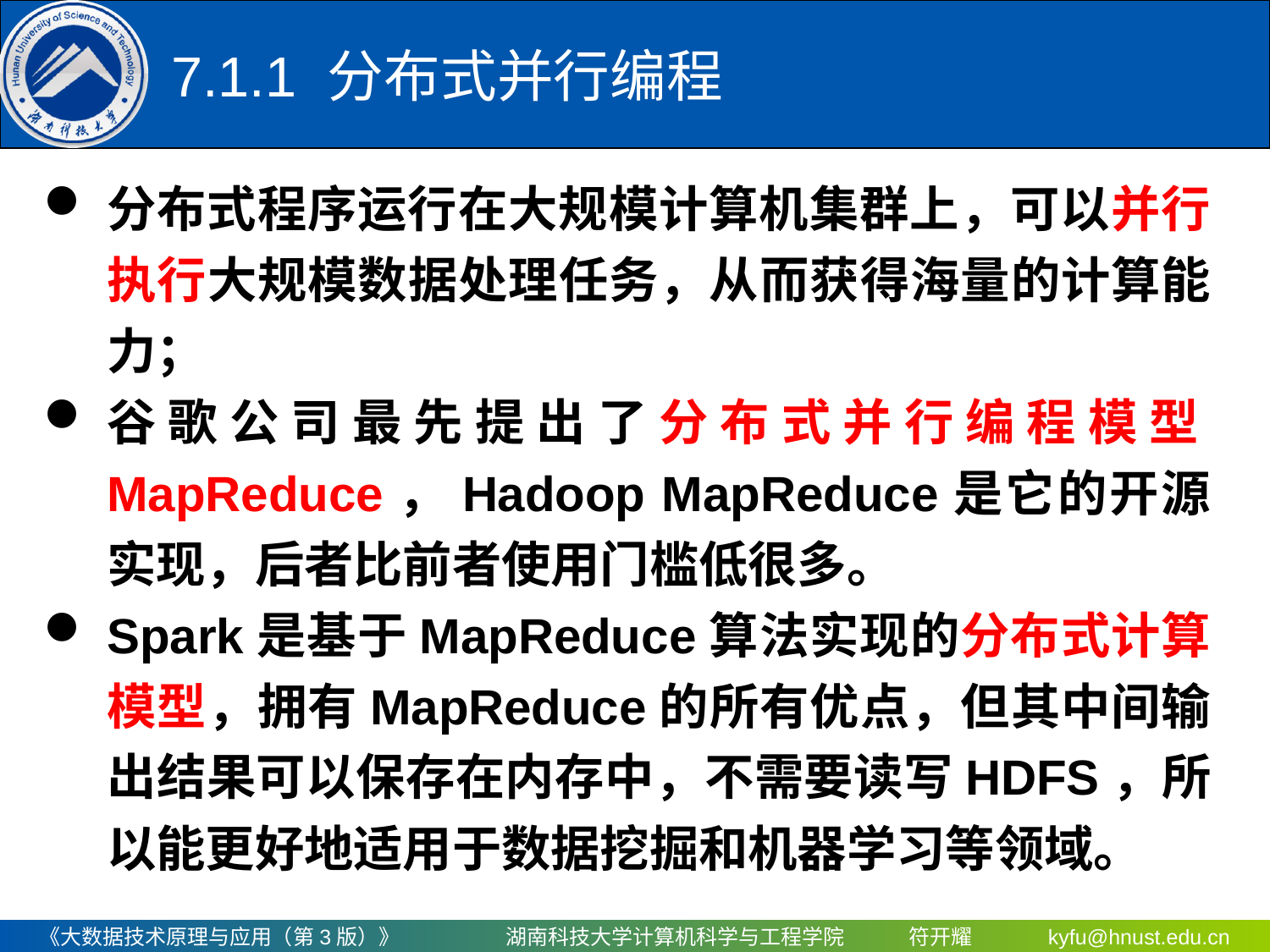

7.1.1	 分布式并行编程
分布式程序运行在大规模计算机集群上，可以并行执行大规模数据处理任务，从而获得海量的计算能力；
谷歌公司最先提出了分布式并行编程模型MapReduce，Hadoop MapReduce是它的开源实现，后者比前者使用门槛低很多。
Spark是基于MapReduce算法实现的分布式计算模型，拥有MapReduce的所有优点，但其中间输出结果可以保存在内存中，不需要读写HDFS，所以能更好地适用于数据挖掘和机器学习等领域。